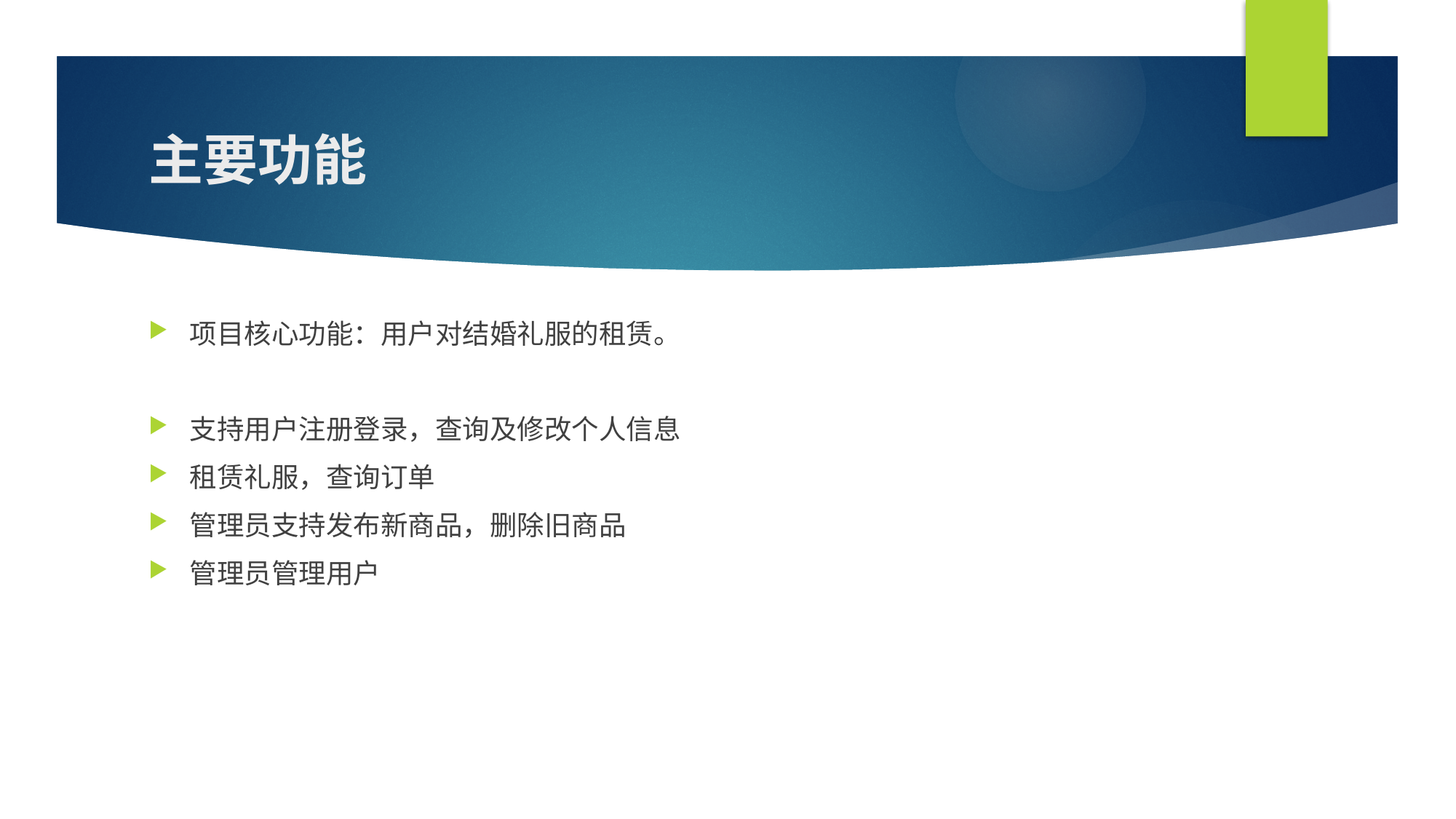

# 主要功能
项目核心功能：用户对结婚礼服的租赁。

支持用户注册登录，查询及修改个人信息
租赁礼服，查询订单
管理员支持发布新商品，删除旧商品
管理员管理用户